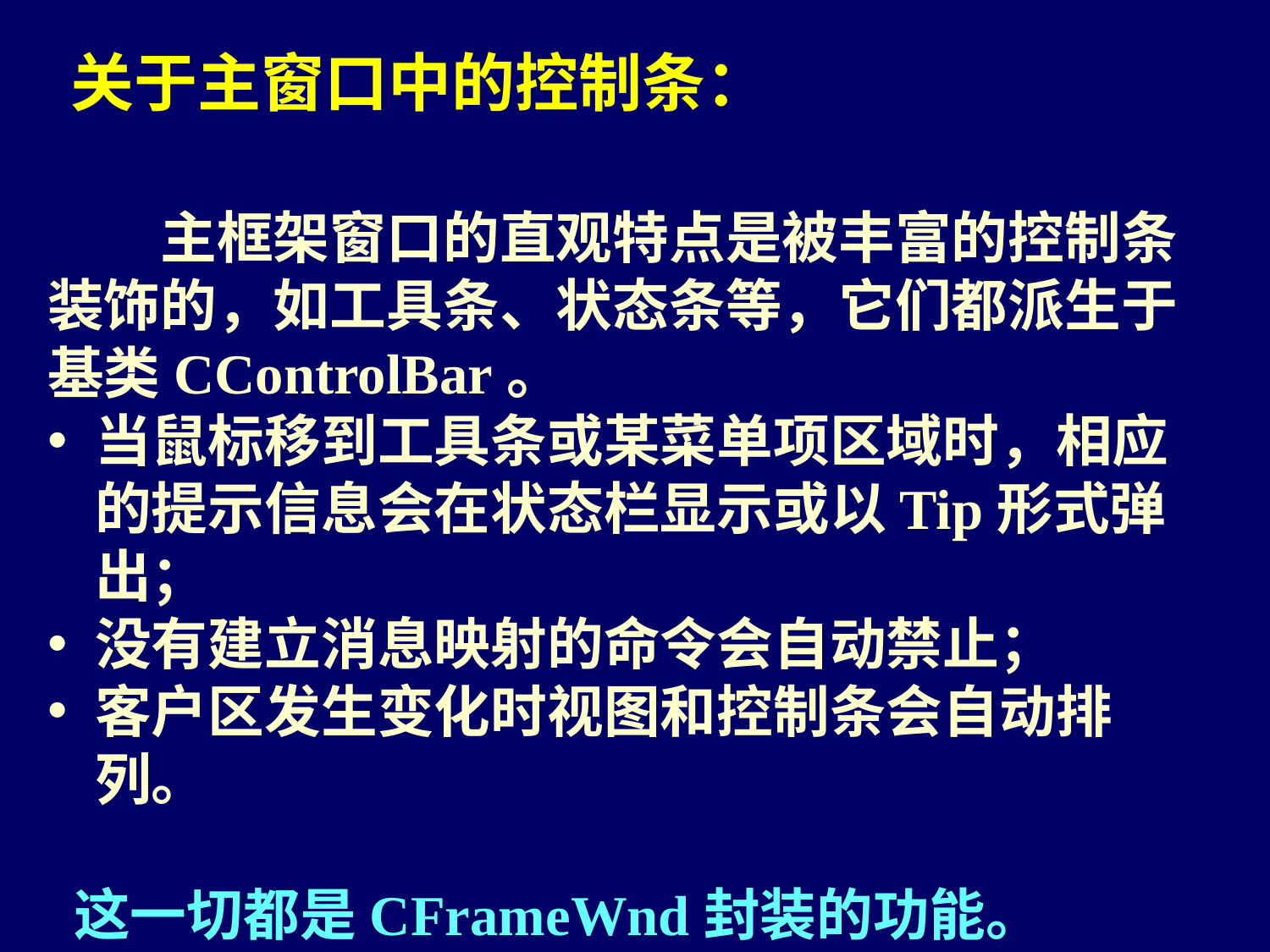

关于主窗口中的控制条：
　　主框架窗口的直观特点是被丰富的控制条装饰的，如工具条、状态条等，它们都派生于基类CControlBar。
当鼠标移到工具条或某菜单项区域时，相应的提示信息会在状态栏显示或以Tip形式弹出；
没有建立消息映射的命令会自动禁止；
客户区发生变化时视图和控制条会自动排列。

 这一切都是CFrameWnd封装的功能。